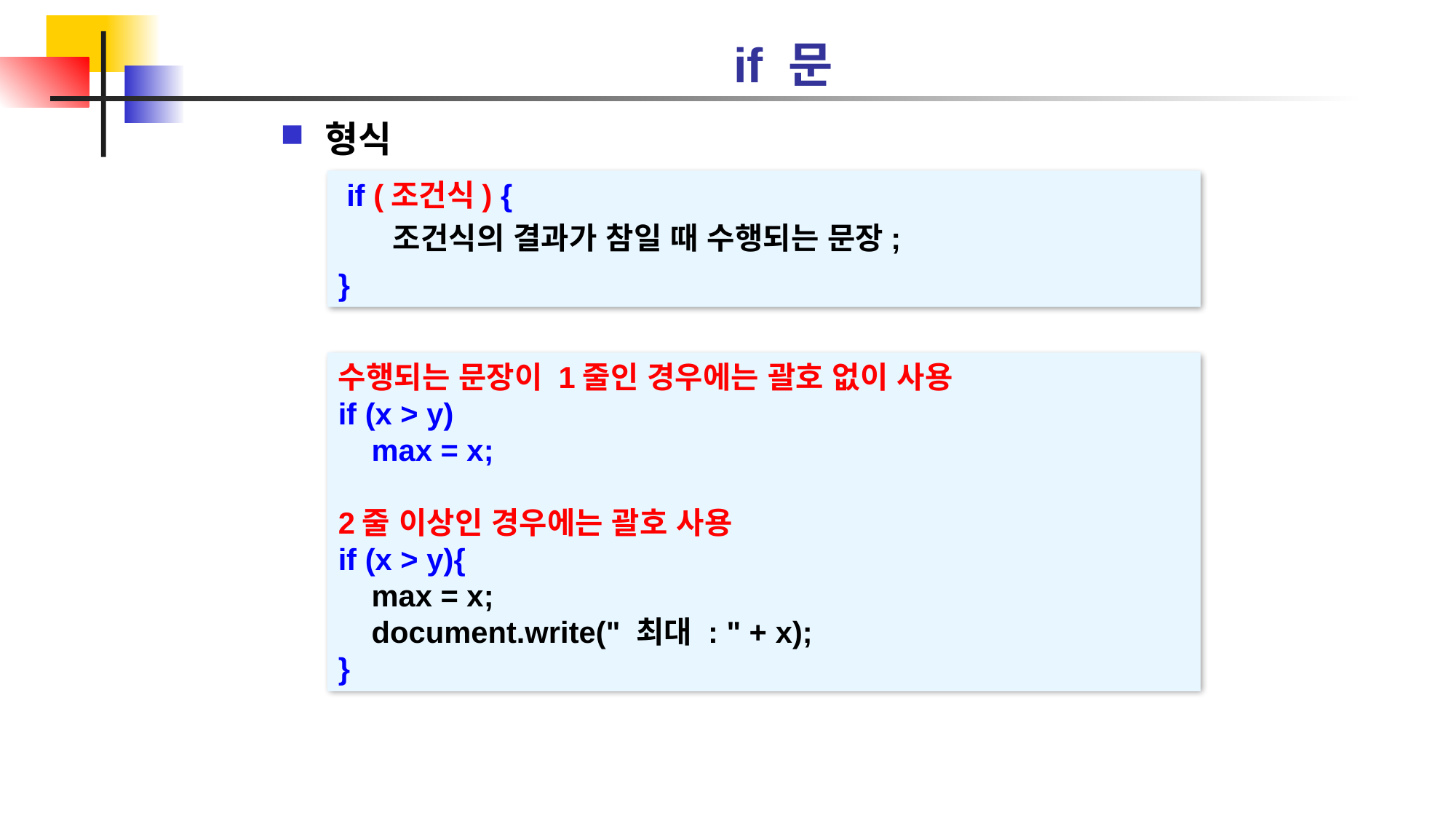

# if 문
형식
 if (조건식) {
조건식의 결과가 참일 때 수행되는 문장;
}
수행되는 문장이 1줄인 경우에는 괄호 없이 사용
if (x > y)
    max = x;

2줄 이상인 경우에는 괄호 사용
if (x > y){
    max = x;
    document.write(" 최대 : " + x);
}